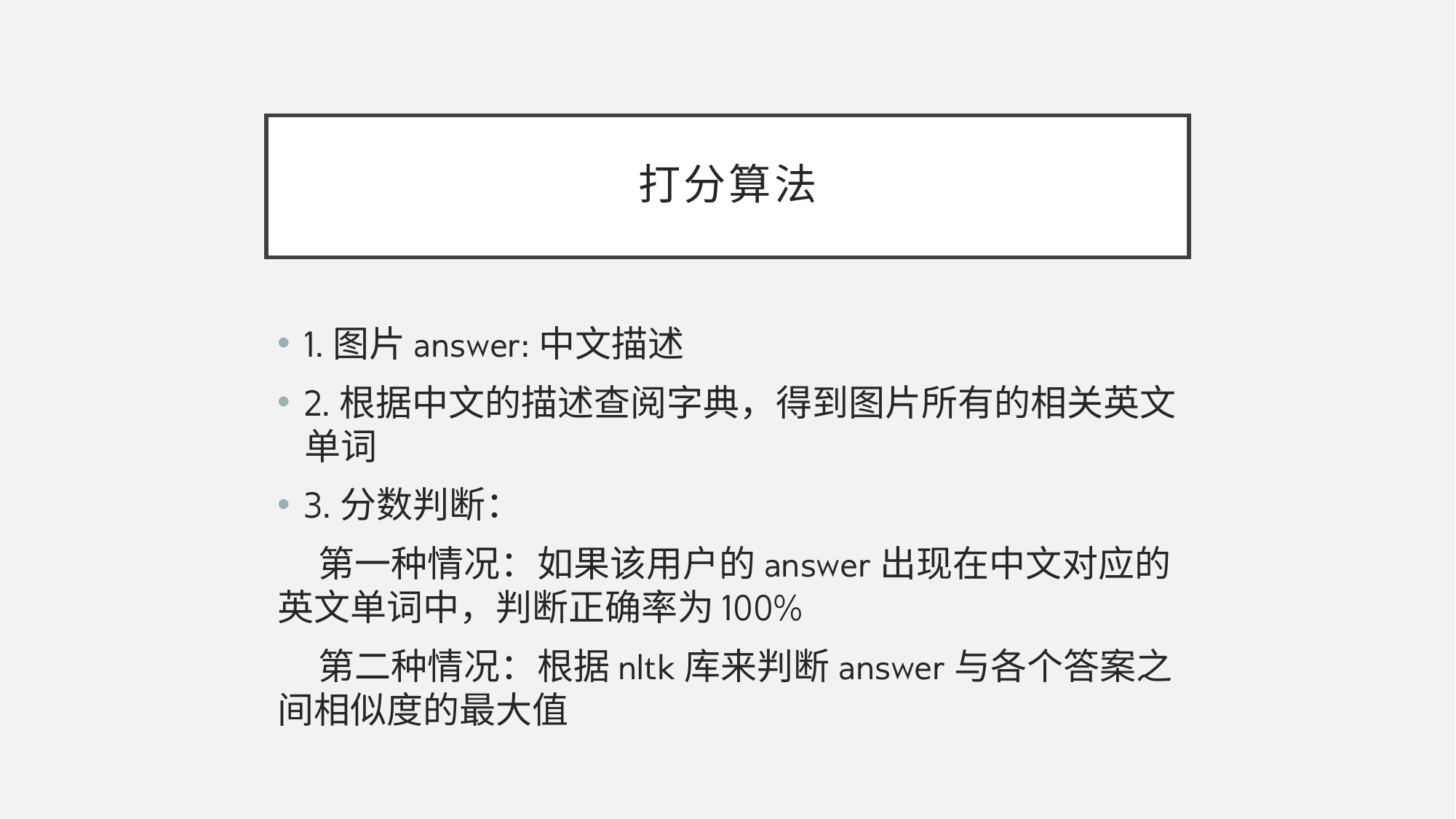

# 打分算法
1.图片answer:中文描述
2.根据中文的描述查阅字典，得到图片所有的相关英文单词
3.分数判断：
    第一种情况：如果该用户的answer出现在中文对应的英文单词中，判断正确率为100%
    第二种情况：根据nltk库来判断answer与各个答案之间相似度的最大值